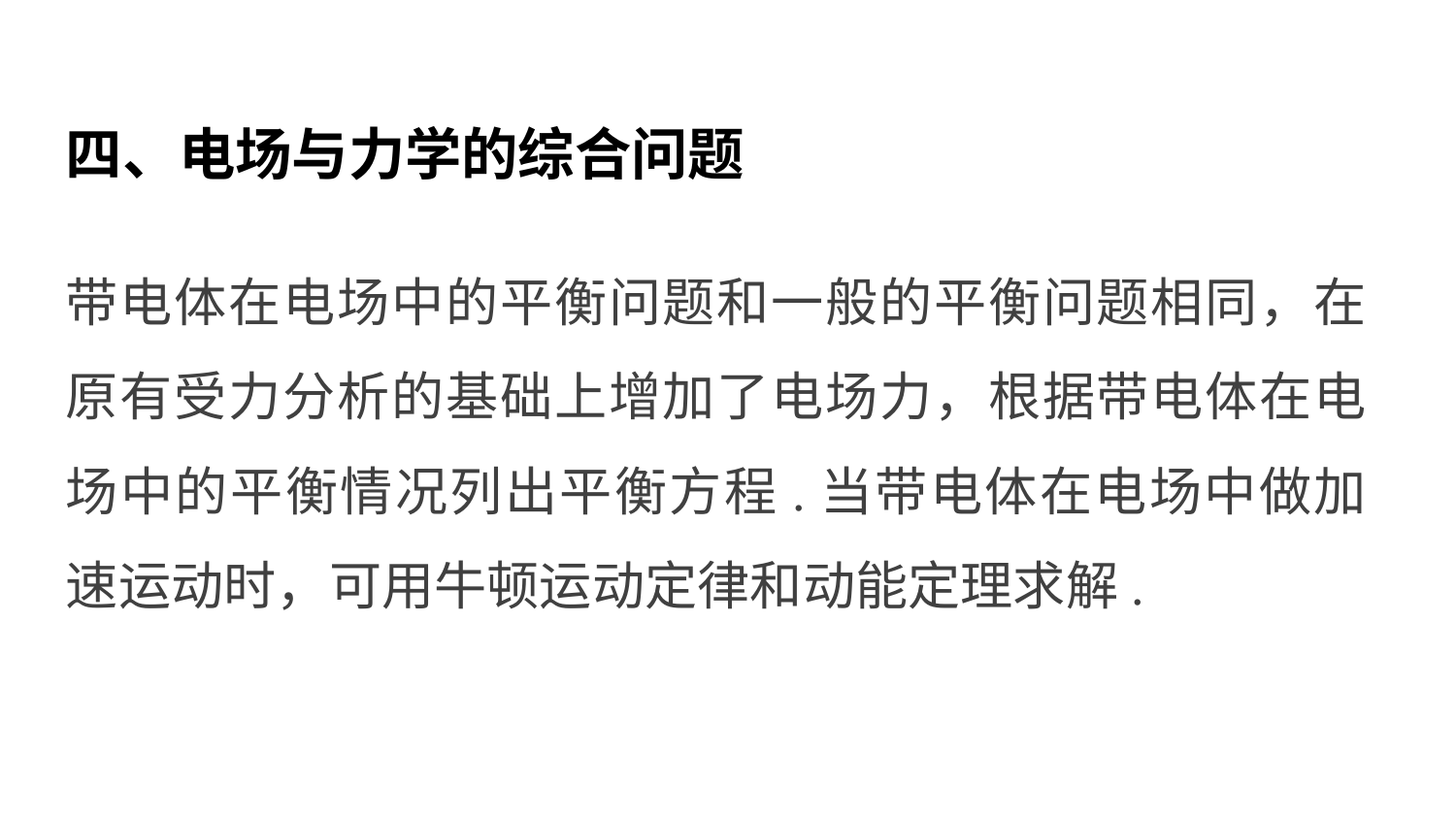

四、电场与力学的综合问题
带电体在电场中的平衡问题和一般的平衡问题相同，在原有受力分析的基础上增加了电场力，根据带电体在电场中的平衡情况列出平衡方程.当带电体在电场中做加速运动时，可用牛顿运动定律和动能定理求解.